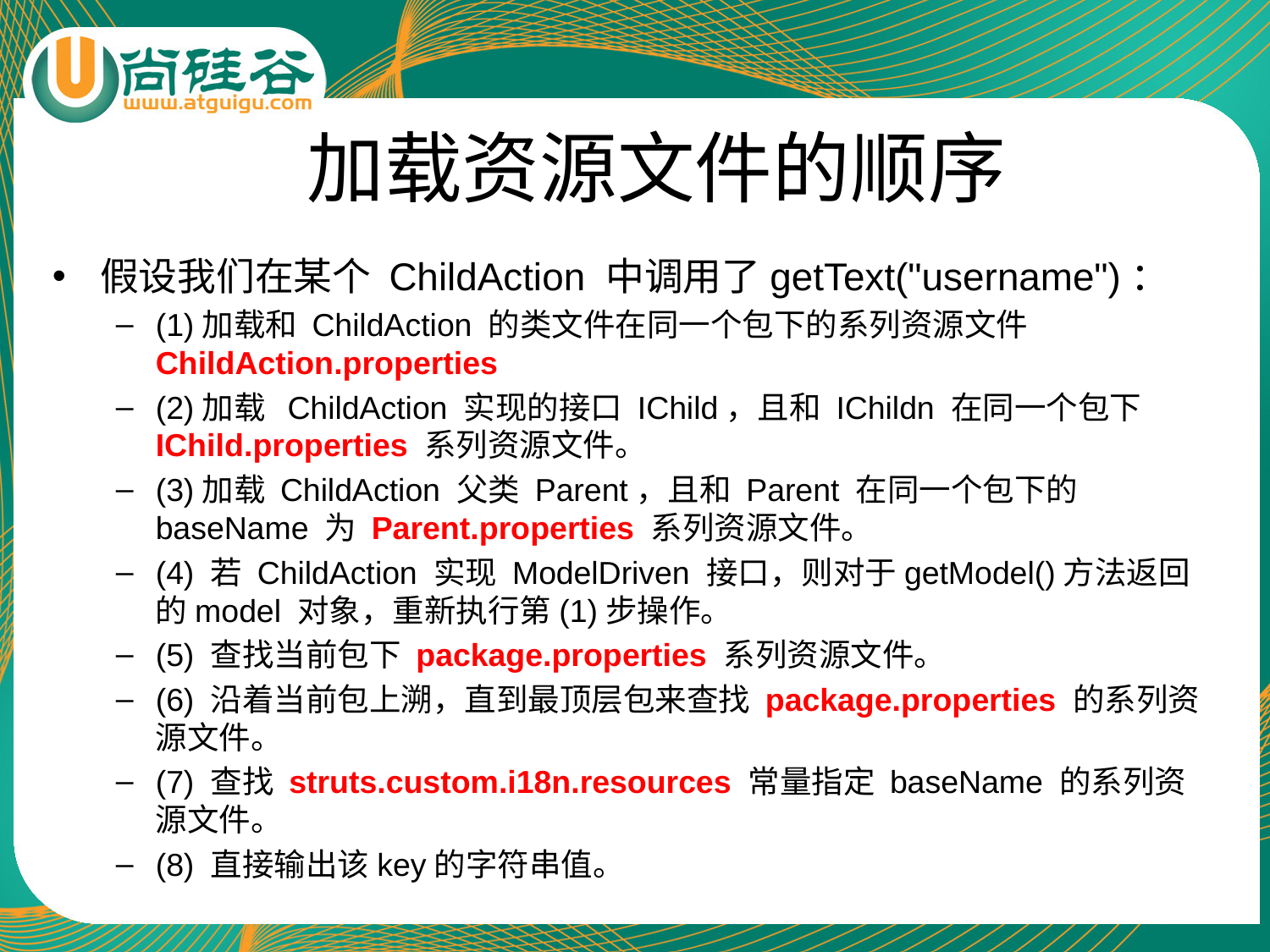

# 加载资源文件的顺序
假设我们在某个 ChildAction 中调用了getText("username")：
(1)加载和 ChildAction 的类文件在同一个包下的系列资源文件 ChildAction.properties
(2)加载  ChildAction 实现的接口 IChild，且和 IChildn 在同一个包下 IChild.properties 系列资源文件。
(3)加载 ChildAction 父类 Parent，且和 Parent 在同一个包下的 baseName 为 Parent.properties 系列资源文件。
(4) 若 ChildAction 实现 ModelDriven 接口，则对于getModel()方法返回的model 对象，重新执行第(1)步操作。
(5) 查找当前包下 package.properties 系列资源文件。
(6) 沿着当前包上溯，直到最顶层包来查找 package.properties 的系列资源文件。
(7) 查找 struts.custom.i18n.resources 常量指定 baseName 的系列资源文件。
(8) 直接输出该key的字符串值。